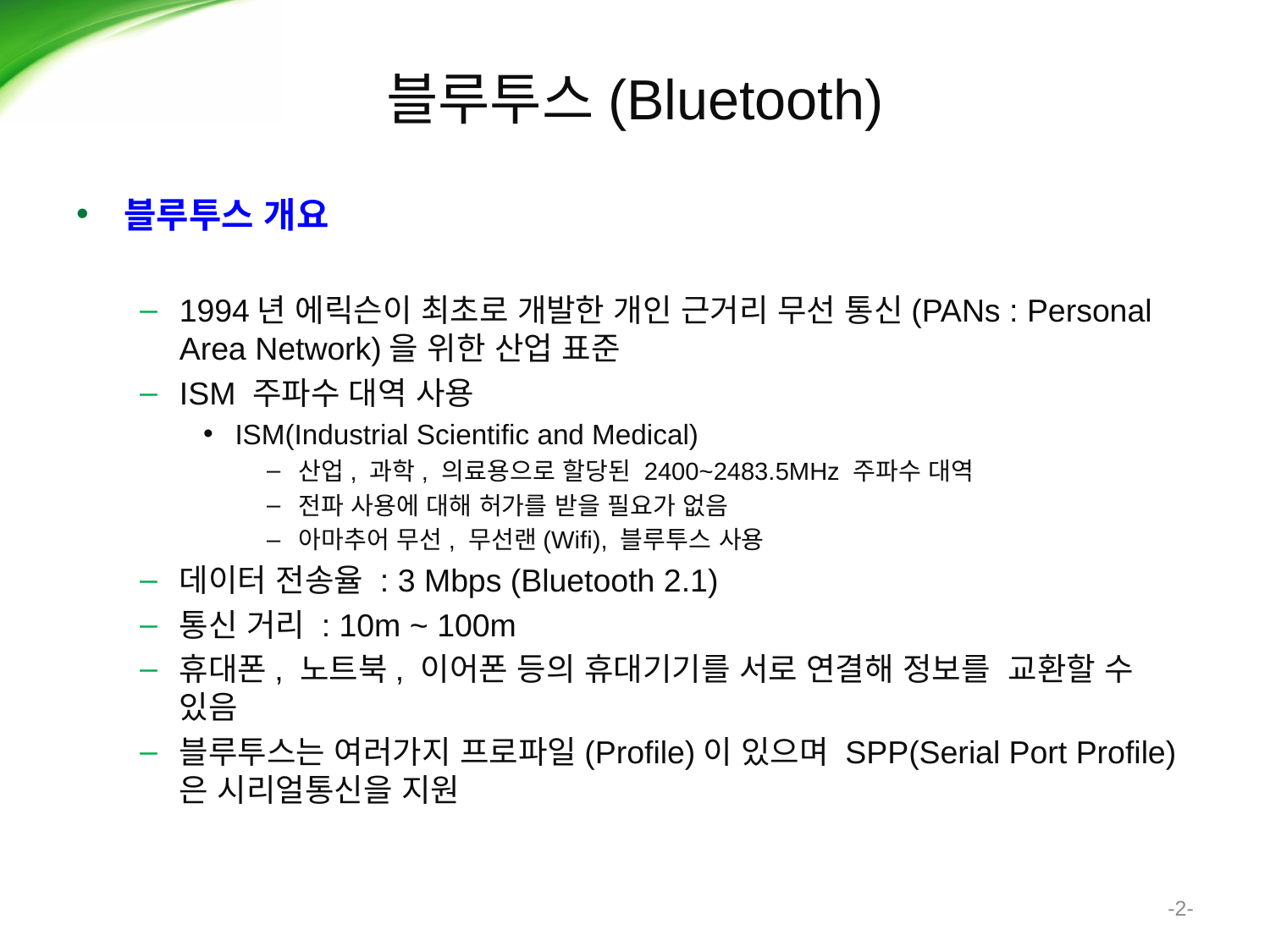

# 블루투스(Bluetooth)
블루투스 개요

1994년 에릭슨이 최초로 개발한 개인 근거리 무선 통신(PANs : Personal Area Network)을 위한 산업 표준
ISM 주파수 대역 사용
ISM(Industrial Scientific and Medical)
산업, 과학, 의료용으로 할당된 2400~2483.5MHz 주파수 대역
전파 사용에 대해 허가를 받을 필요가 없음
아마추어 무선, 무선랜(Wifi), 블루투스 사용
데이터 전송율 : 3 Mbps (Bluetooth 2.1)
통신 거리 : 10m ~ 100m
휴대폰, 노트북, 이어폰 등의 휴대기기를 서로 연결해 정보를  교환할 수 있음
블루투스는 여러가지 프로파일(Profile)이 있으며 SPP(Serial Port Profile)은 시리얼통신을 지원

-2-